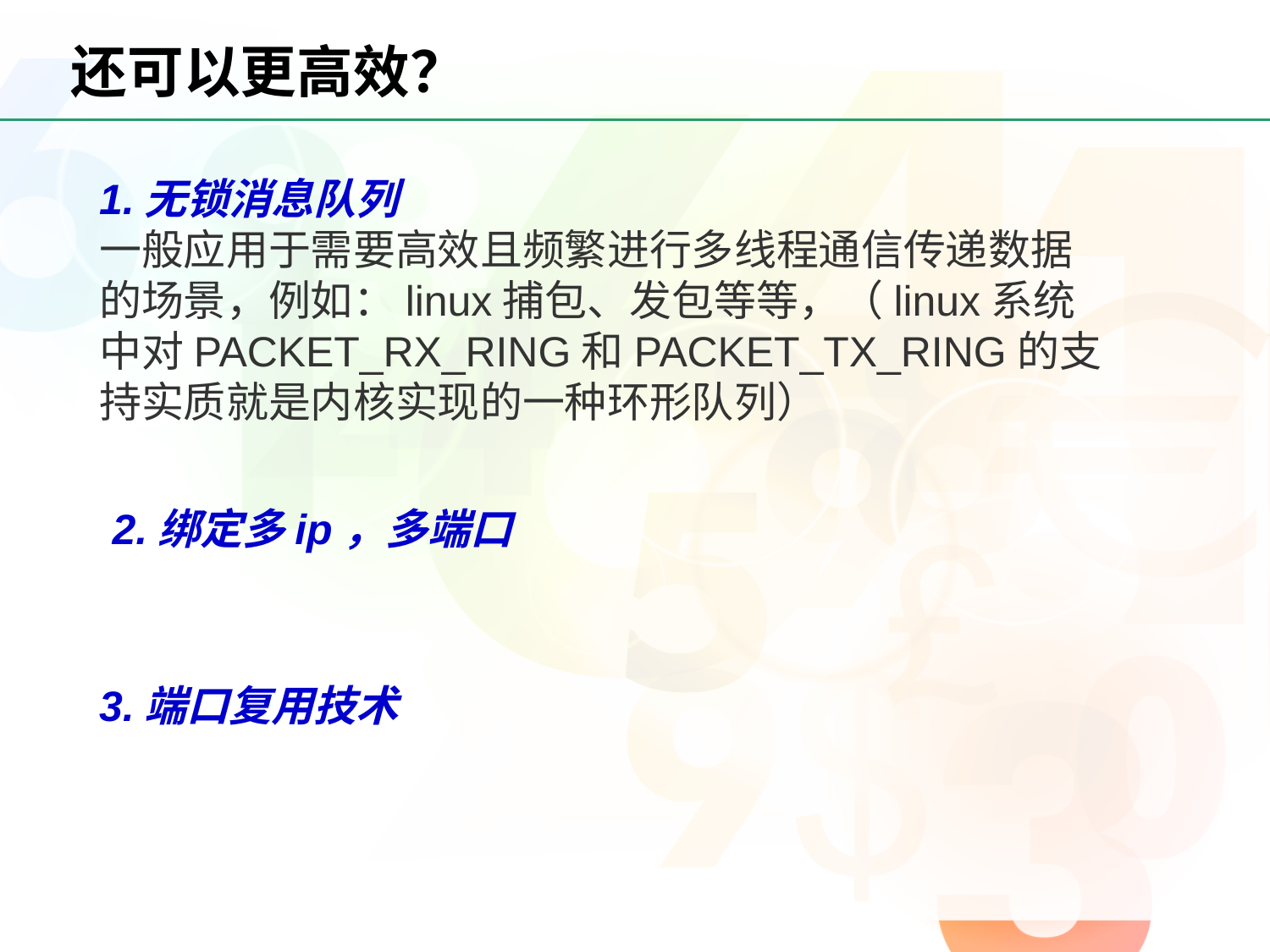

# 还可以更高效？
1.无锁消息队列
一般应用于需要高效且频繁进行多线程通信传递数据的场景，例如：linux捕包、发包等等，（linux系统中对PACKET_RX_RING和PACKET_TX_RING的支持实质就是内核实现的一种环形队列）
2.绑定多ip，多端口

3.端口复用技术